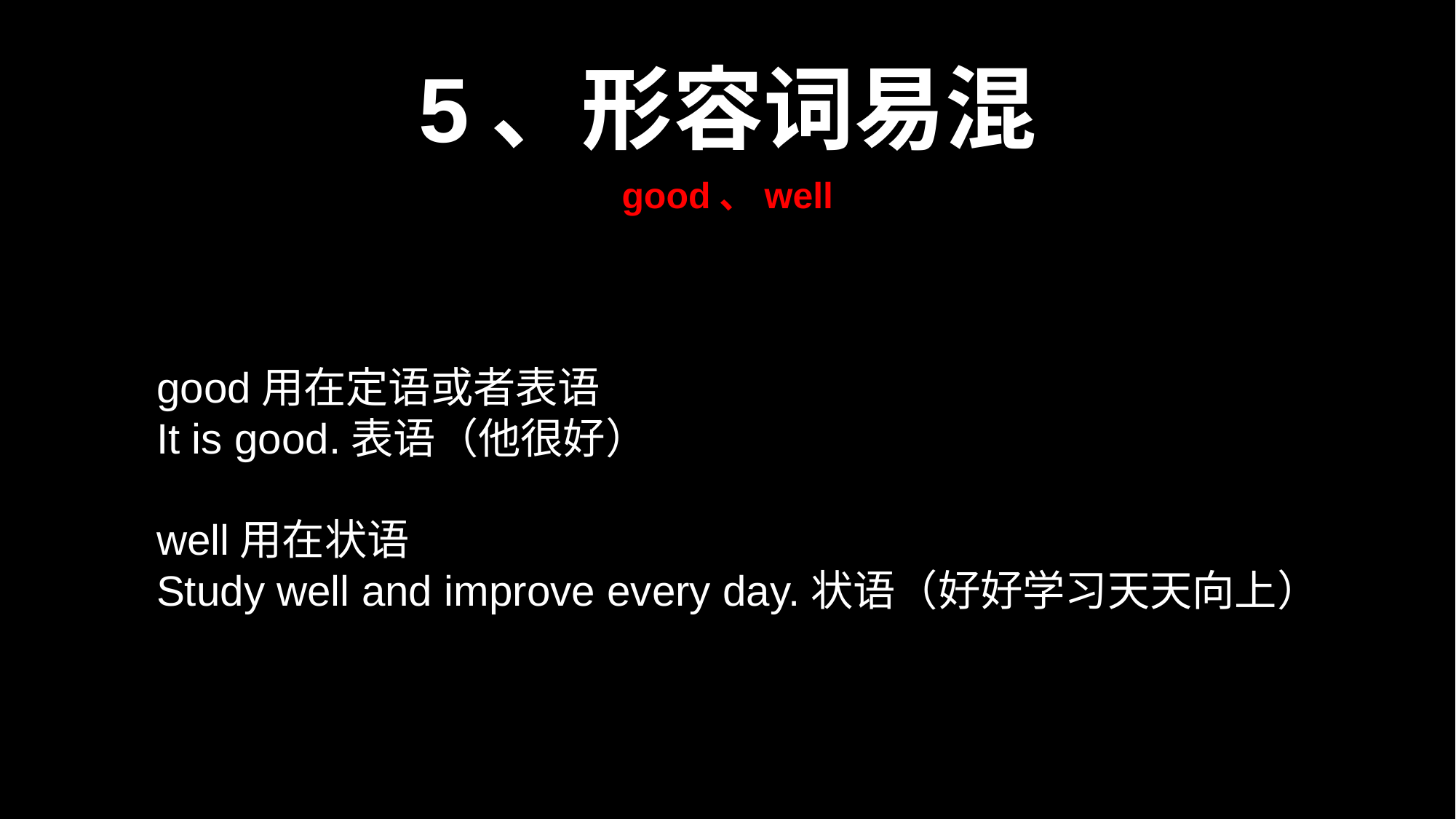

5、形容词易混
good、well
good用在定语或者表语
It is good.表语（他很好）

well用在状语
Study well and improve every day.状语（好好学习天天向上）